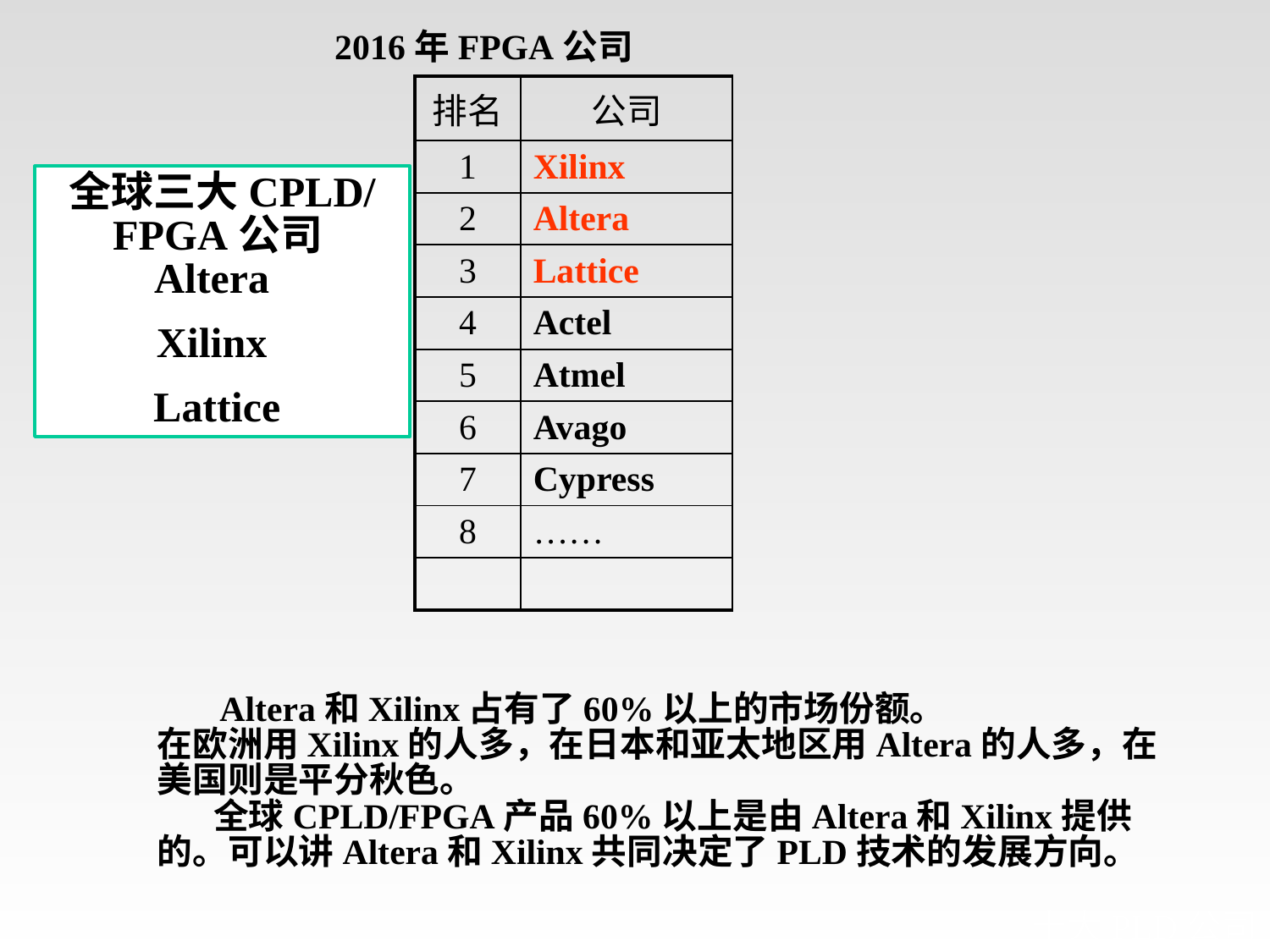

2016年FPGA公司
| 排名 | 公司 |
| --- | --- |
| 1 | Xilinx |
| 2 | Altera |
| 3 | Lattice |
| 4 | Actel |
| 5 | Atmel |
| 6 | Avago |
| 7 | Cypress |
| 8 | …… |
|  |  |
全球三大CPLD/FPGA公司  Altera
Xilinx
Lattice
       Altera和Xilinx占有了60%以上的市场份额。
在欧洲用Xilinx的人多，在日本和亚太地区用Altera的人多，在美国则是平分秋色。
       全球CPLD/FPGA产品60%以上是由Altera和Xilinx提供的。可以讲Altera和Xilinx共同决定了PLD技术的发展方向。
# 十大PLD公司